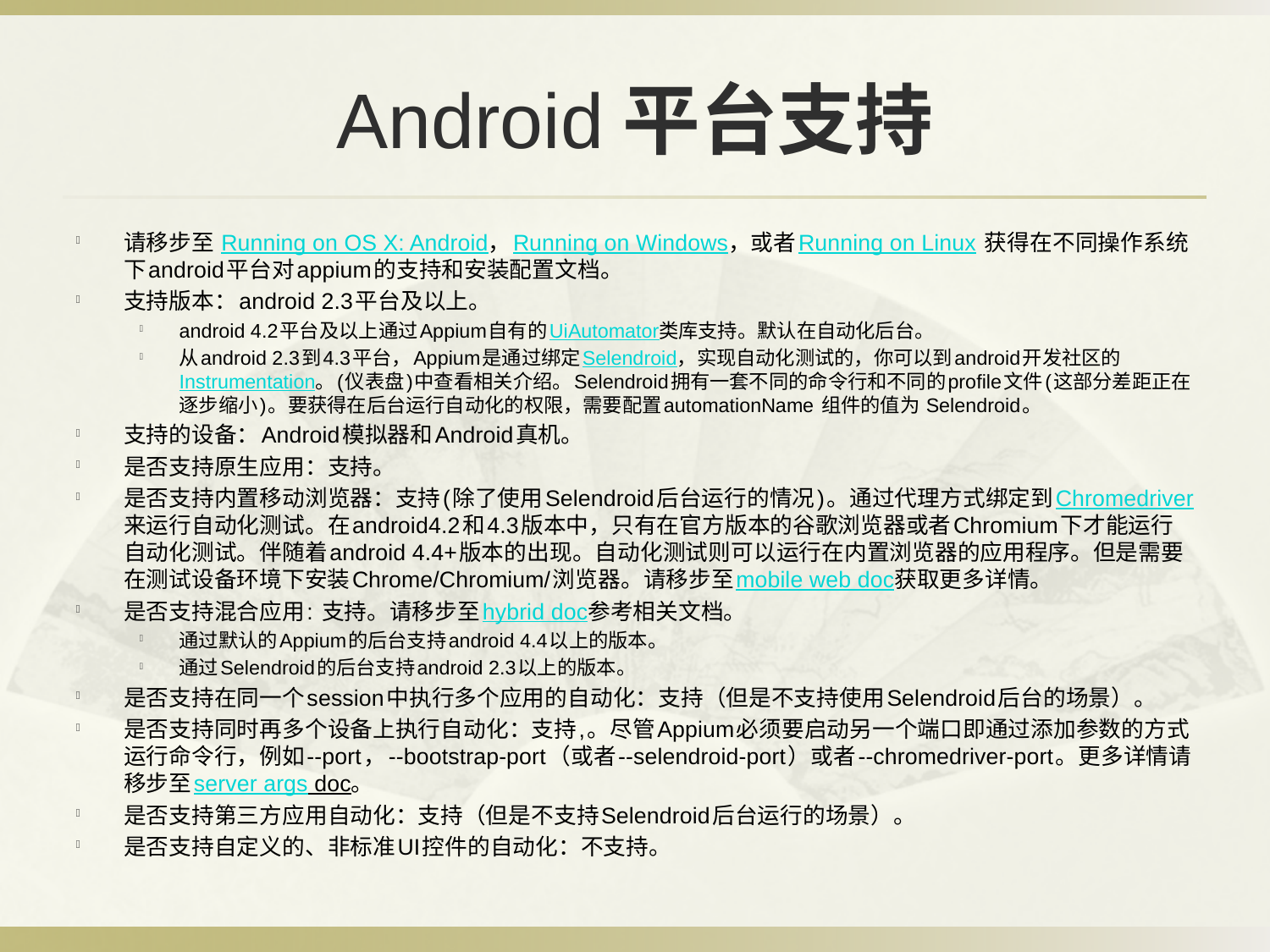

# Android平台支持
请移步至 Running on OS X: Android，Running on Windows，或者Running on Linux 获得在不同操作系统下android平台对appium的支持和安装配置文档。
支持版本：android 2.3平台及以上。
android 4.2平台及以上通过Appium自有的UiAutomator类库支持。默认在自动化后台。
从android 2.3到4.3平台，Appium是通过绑定Selendroid，实现自动化测试的，你可以到android开发社区的Instrumentation。(仪表盘)中查看相关介绍。Selendroid拥有一套不同的命令行和不同的profile文件(这部分差距正在逐步缩小)。要获得在后台运行自动化的权限，需要配置automationName 组件的值为 Selendroid。
支持的设备：Android模拟器和Android真机。
是否支持原生应用：支持。
是否支持内置移动浏览器：支持(除了使用Selendroid后台运行的情况)。通过代理方式绑定到Chromedriver来运行自动化测试。在android4.2和4.3版本中，只有在官方版本的谷歌浏览器或者Chromium下才能运行自动化测试。伴随着android 4.4+版本的出现。自动化测试则可以运行在内置浏览器的应用程序。但是需要在测试设备环境下安装Chrome/Chromium/浏览器。请移步至mobile web doc获取更多详情。
是否支持混合应用: 支持。请移步至hybrid doc参考相关文档。
通过默认的Appium的后台支持android 4.4以上的版本。
通过Selendroid的后台支持android 2.3以上的版本。
是否支持在同一个session中执行多个应用的自动化：支持（但是不支持使用Selendroid后台的场景）。
是否支持同时再多个设备上执行自动化：支持,。尽管Appium必须要启动另一个端口即通过添加参数的方式运行命令行，例如--port，--bootstrap-port（或者--selendroid-port）或者--chromedriver-port。更多详情请移步至server args doc。
是否支持第三方应用自动化：支持（但是不支持Selendroid后台运行的场景）。
是否支持自定义的、非标准UI控件的自动化：不支持。